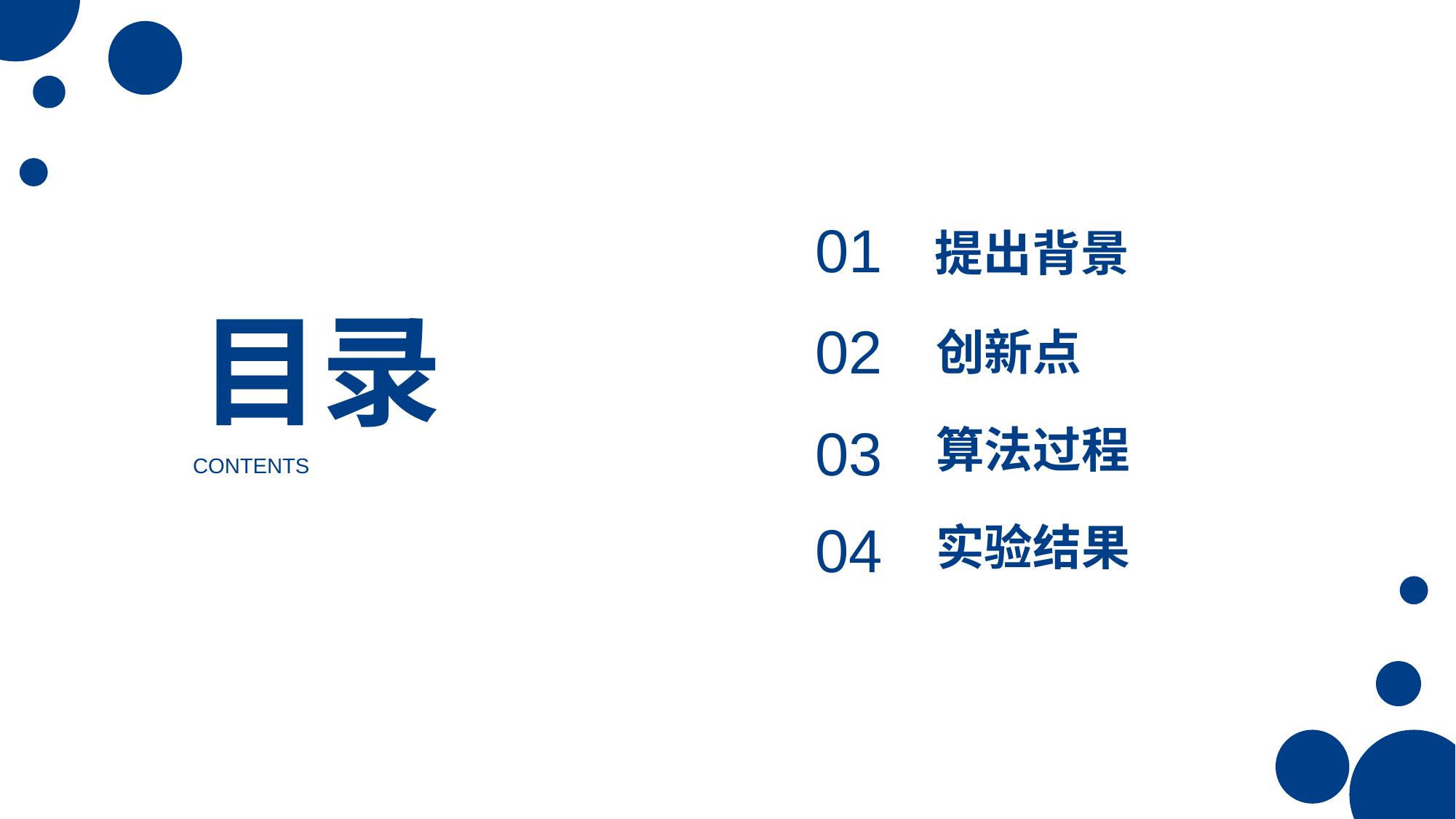

01
提出背景
目录
02
创新点
03
算法过程
CONTENTS
04
实验结果